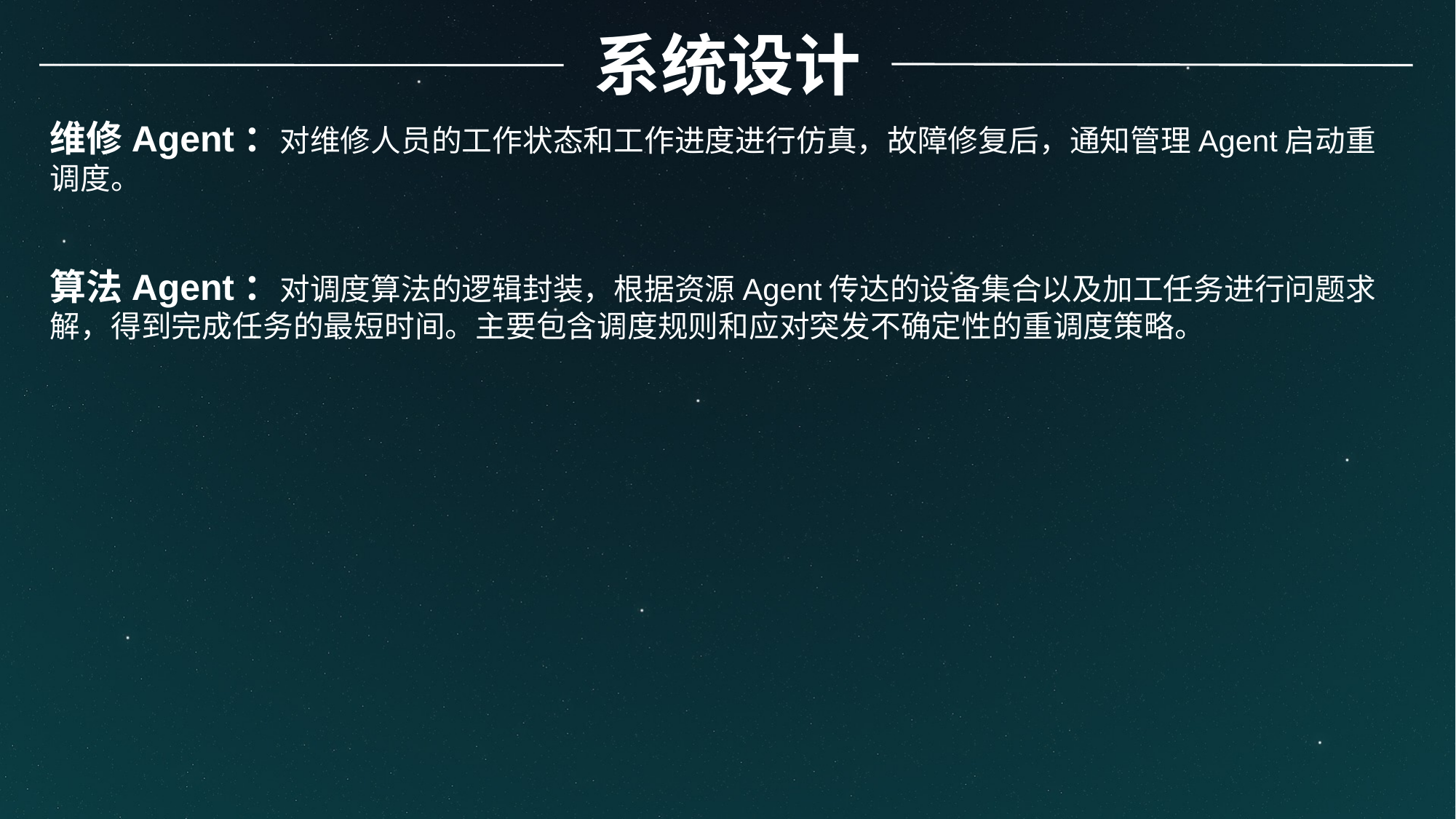

系统设计
维修Agent：对维修人员的工作状态和工作进度进行仿真，故障修复后，通知管理Agent启动重调度。

算法Agent：对调度算法的逻辑封装，根据资源Agent传达的设备集合以及加工任务进行问题求解，得到完成任务的最短时间。主要包含调度规则和应对突发不确定性的重调度策略。